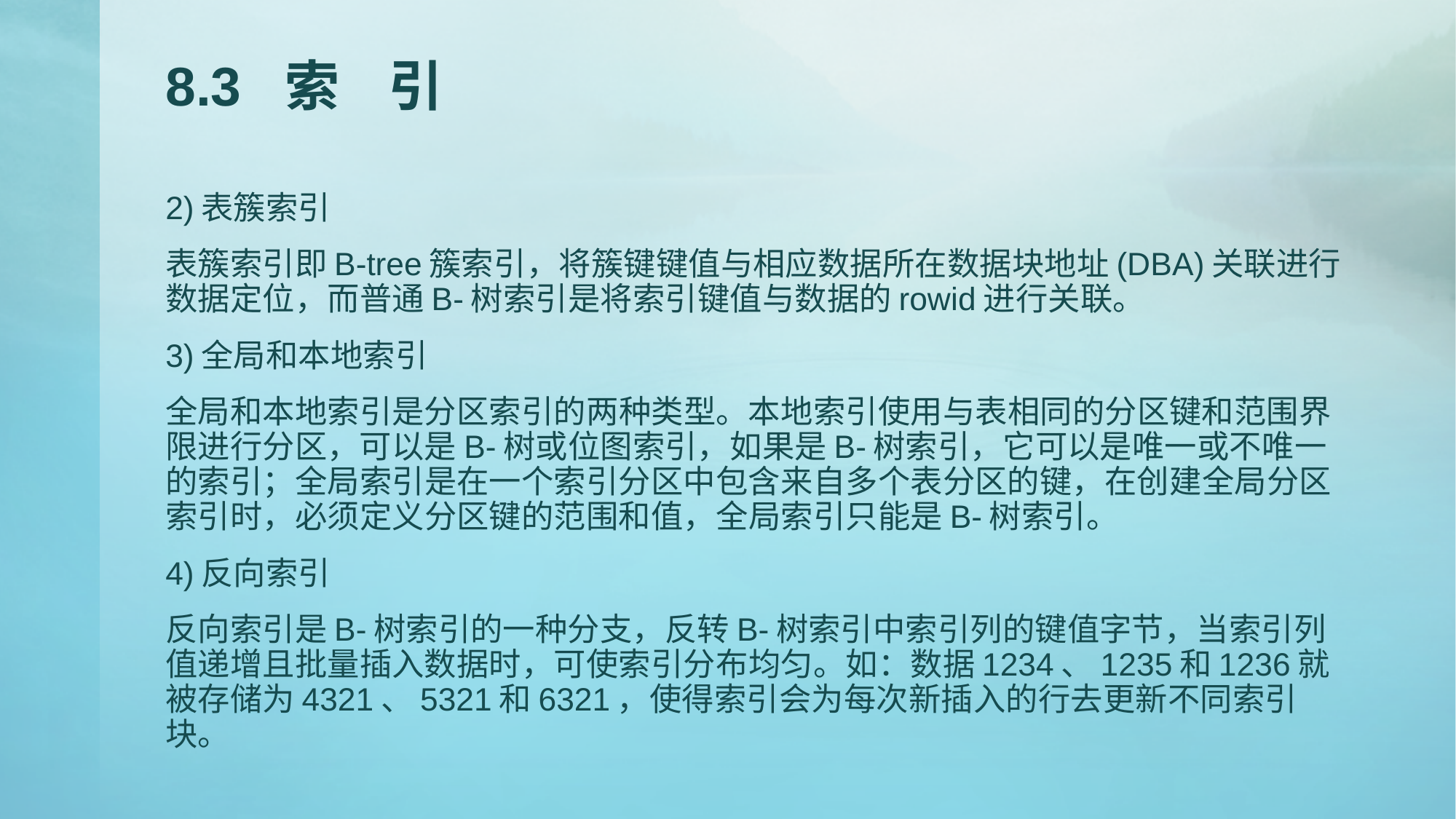

# 8.3  索    引
2)表簇索引
表簇索引即B-tree簇索引，将簇键键值与相应数据所在数据块地址(DBA)关联进行数据定位，而普通B-树索引是将索引键值与数据的rowid进行关联。
3)全局和本地索引
全局和本地索引是分区索引的两种类型。本地索引使用与表相同的分区键和范围界限进行分区，可以是B-树或位图索引，如果是B-树索引，它可以是唯一或不唯一的索引；全局索引是在一个索引分区中包含来自多个表分区的键，在创建全局分区索引时，必须定义分区键的范围和值，全局索引只能是B-树索引。
4)反向索引
反向索引是B-树索引的一种分支，反转B-树索引中索引列的键值字节，当索引列值递增且批量插入数据时，可使索引分布均匀。如：数据1234、1235和1236就被存储为4321、5321和6321，使得索引会为每次新插入的行去更新不同索引块。